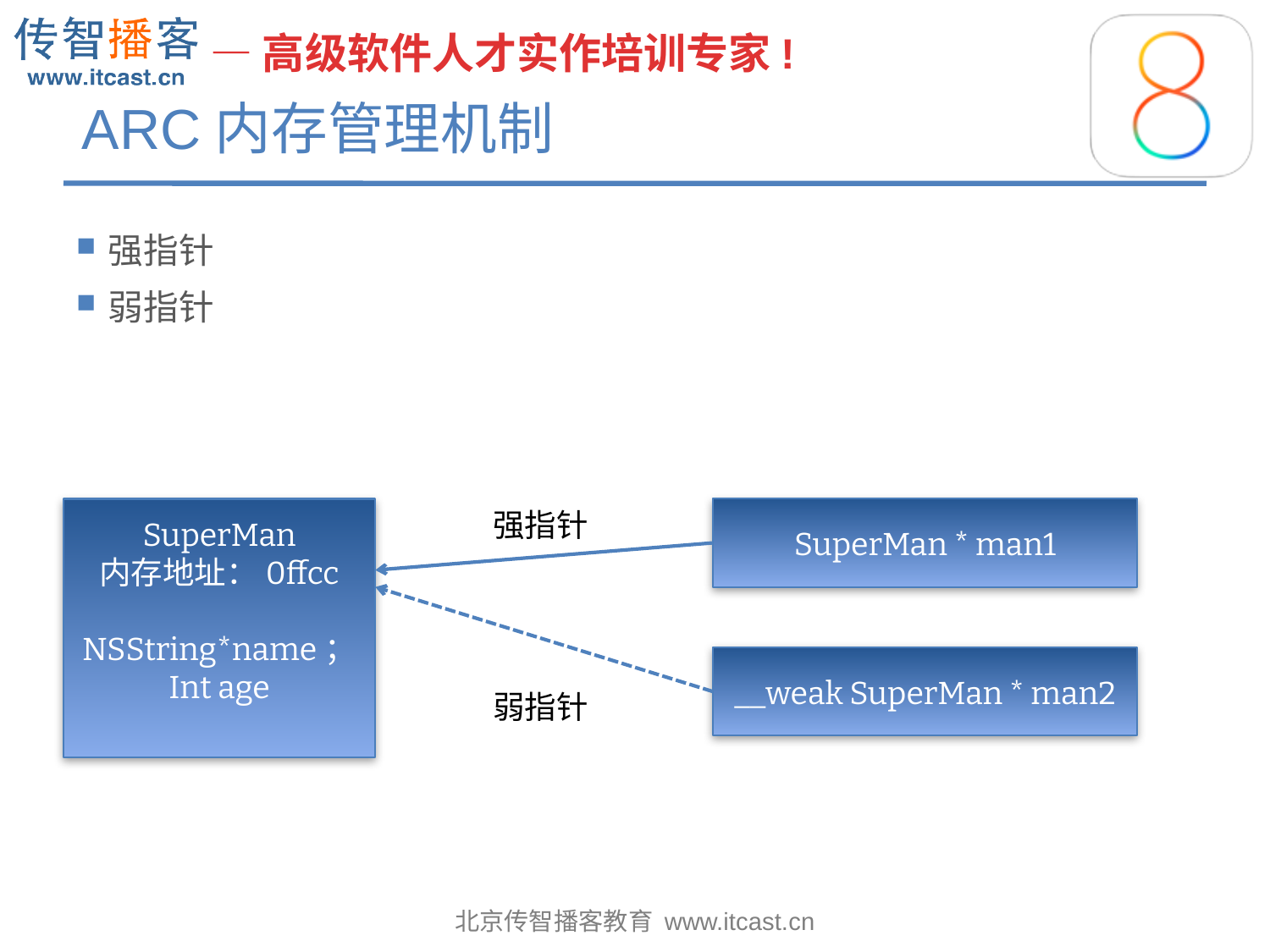

# ARC内存管理机制
强指针
弱指针

SuperMan
内存地址：0ffcc

NSString*name；
Int age

强指针
SuperMan * man1
__weak SuperMan * man2
弱指针